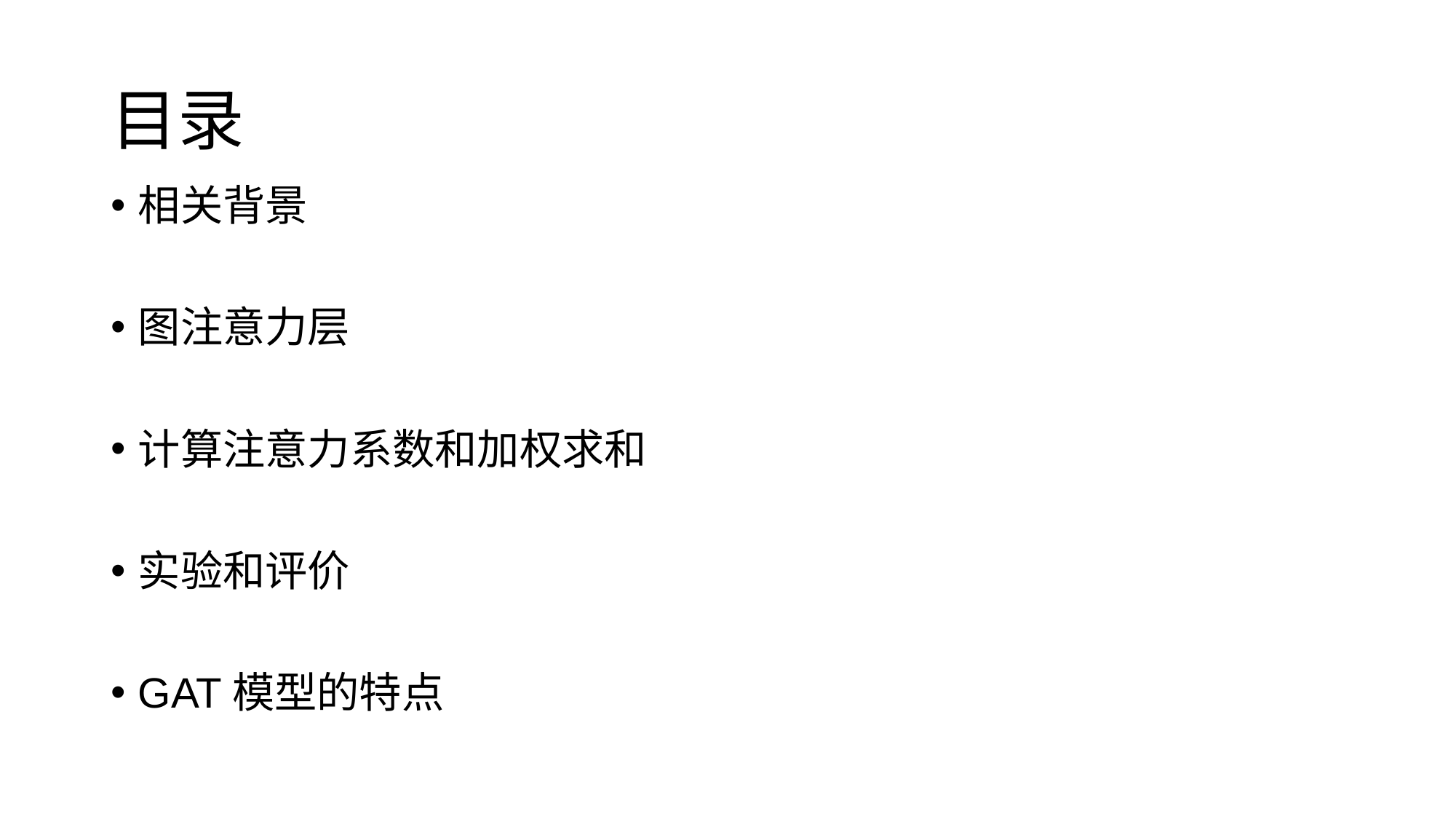

# 目录
相关背景

图注意力层

计算注意力系数和加权求和

实验和评价

GAT模型的特点